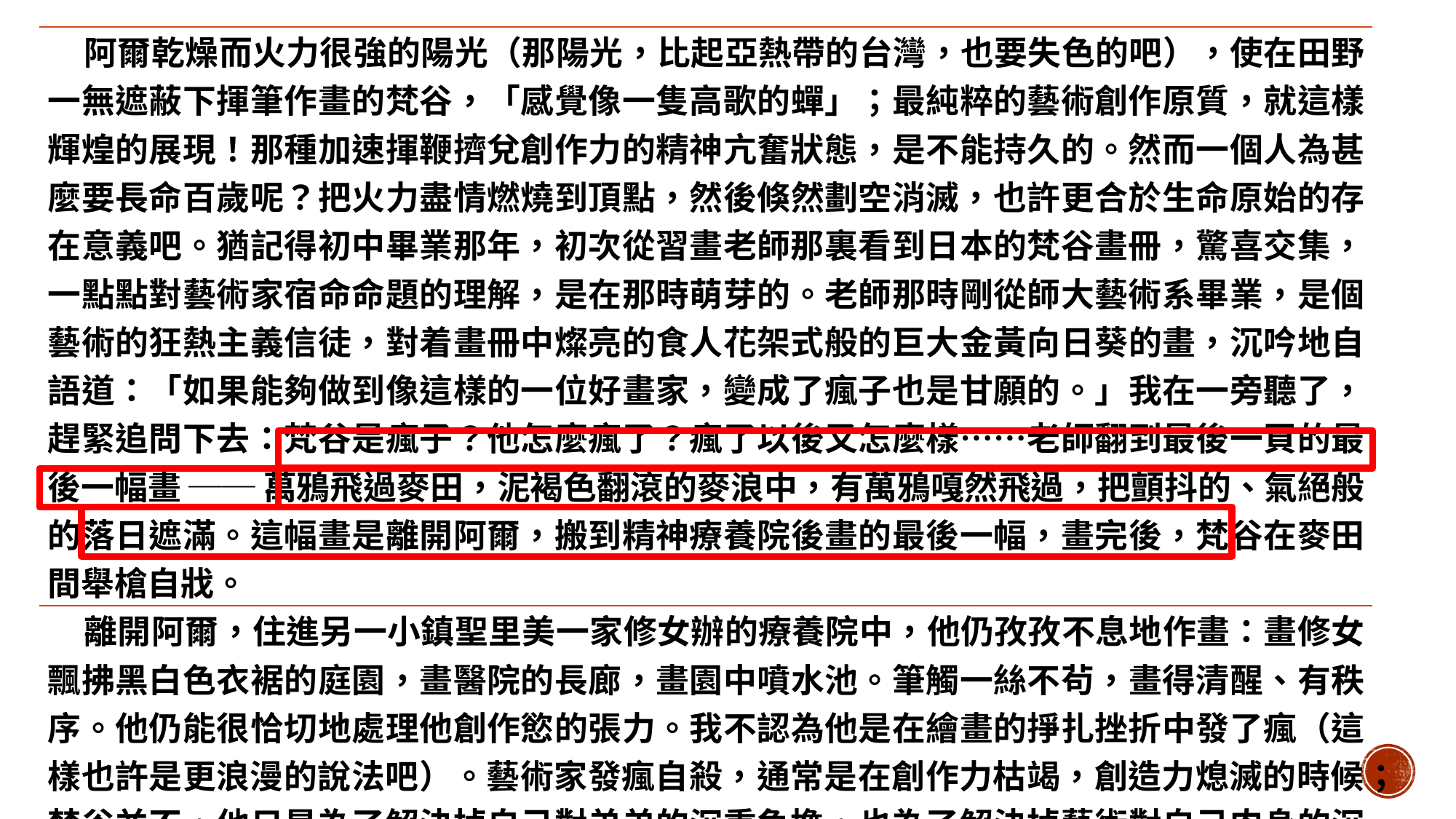

| 阿爾乾燥而火力很強的陽光（那陽光，比起亞熱帶的台灣，也要失色的吧），使在田野一無遮蔽下揮筆作畫的梵谷，「感覺像一隻高歌的蟬」；最純粹的藝術創作原質，就這樣輝煌的展現！那種加速揮鞭擠兌創作力的精神亢奮狀態，是不能持久的。然而一個人為甚麼要長命百歲呢？把火力盡情燃燒到頂點，然後倏然劃空消滅，也許更合於生命原始的存在意義吧。猶記得初中畢業那年，初次從習畫老師那裏看到日本的梵谷畫冊，驚喜交集，一點點對藝術家宿命命題的理解，是在那時萌芽的。老師那時剛從師大藝術系畢業，是個藝術的狂熱主義信徒，對着畫冊中燦亮的食人花架式般的巨大金黃向日葵的畫，沉吟地自語道：「如果能夠做到像這樣的一位好畫家，變成了瘋子也是甘願的。」我在一旁聽了，趕緊追問下去：梵谷是瘋子？他怎麼瘋了？瘋了以後又怎麼樣……老師翻到最後一頁的最後一幅畫 ── 萬鴉飛過麥田，泥褐色翻滾的麥浪中，有萬鴉嘎然飛過，把顫抖的、氣絕般的落日遮滿。這幅畫是離開阿爾，搬到精神療養院後畫的最後一幅，畫完後，梵谷在麥田間舉槍自戕。 |
| --- |
| 離開阿爾，住進另一小鎮聖里美一家修女辦的療養院中，他仍孜孜不息地作畫：畫修女飄拂黑白色衣裾的庭園，畫醫院的長廊，畫園中噴水池。筆觸一絲不茍，畫得清醒、有秩序。他仍能很恰切地處理他創作慾的張力。我不認為他是在繪畫的掙扎挫折中發了瘋（這樣也許是更浪漫的說法吧）。藝術家發瘋自殺，通常是在創作力枯竭，創造力熄滅的時候；梵谷並不，他只是為了解決掉自己對弟弟的沉重負擔，也為了解決掉藝術對自己肉身的沉重負擔，而意志堅決地取消這場雙重負荷罷了！他到臨死的最後一刻，都還有不絕的創作生命力。 |